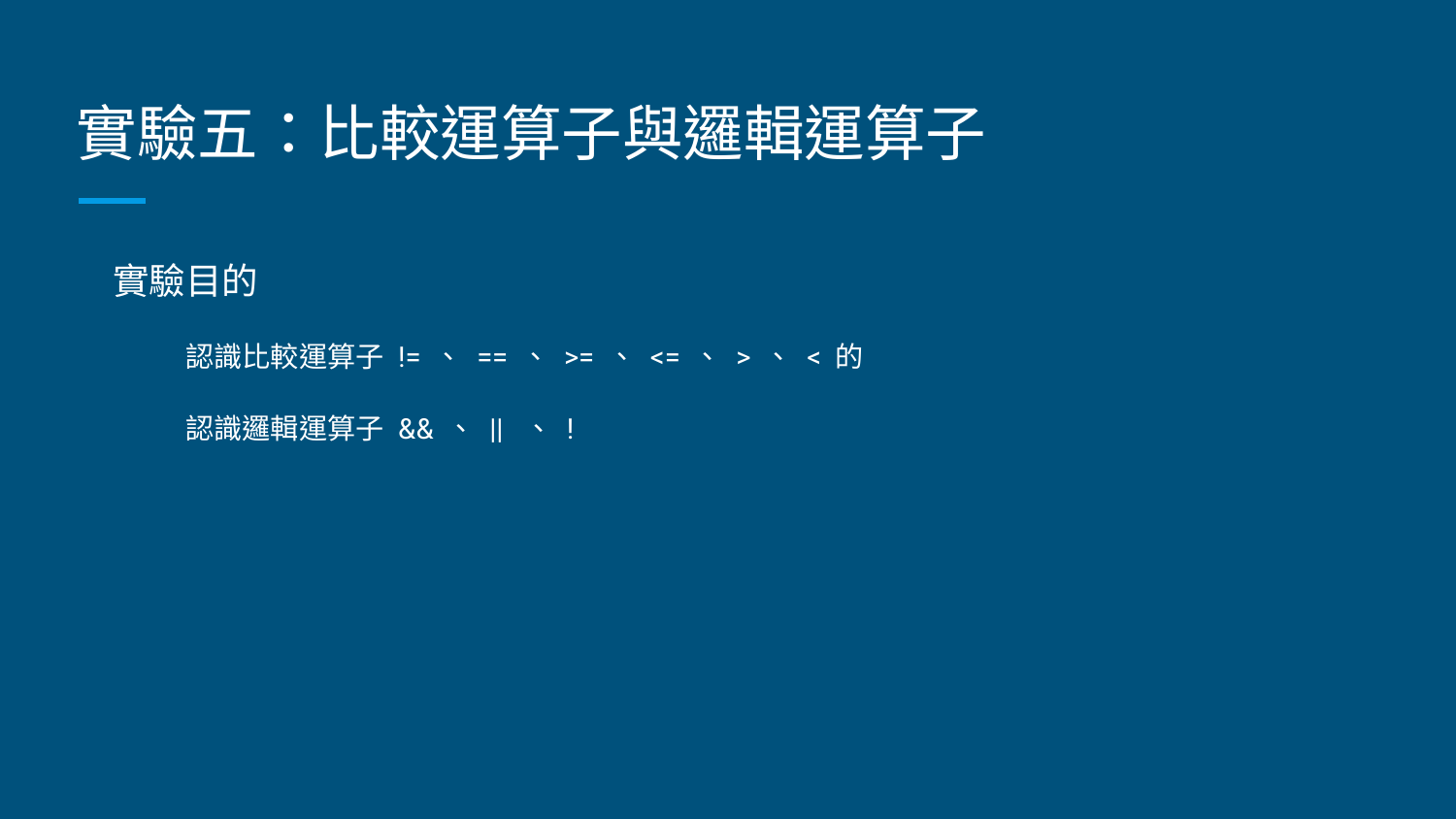

# 實驗五：比較運算子與邏輯運算子
實驗目的
認識比較運算子 != 、 == 、 >= 、 <= 、 > 、 < 的
認識邏輯運算子 && 、 ||  、 !